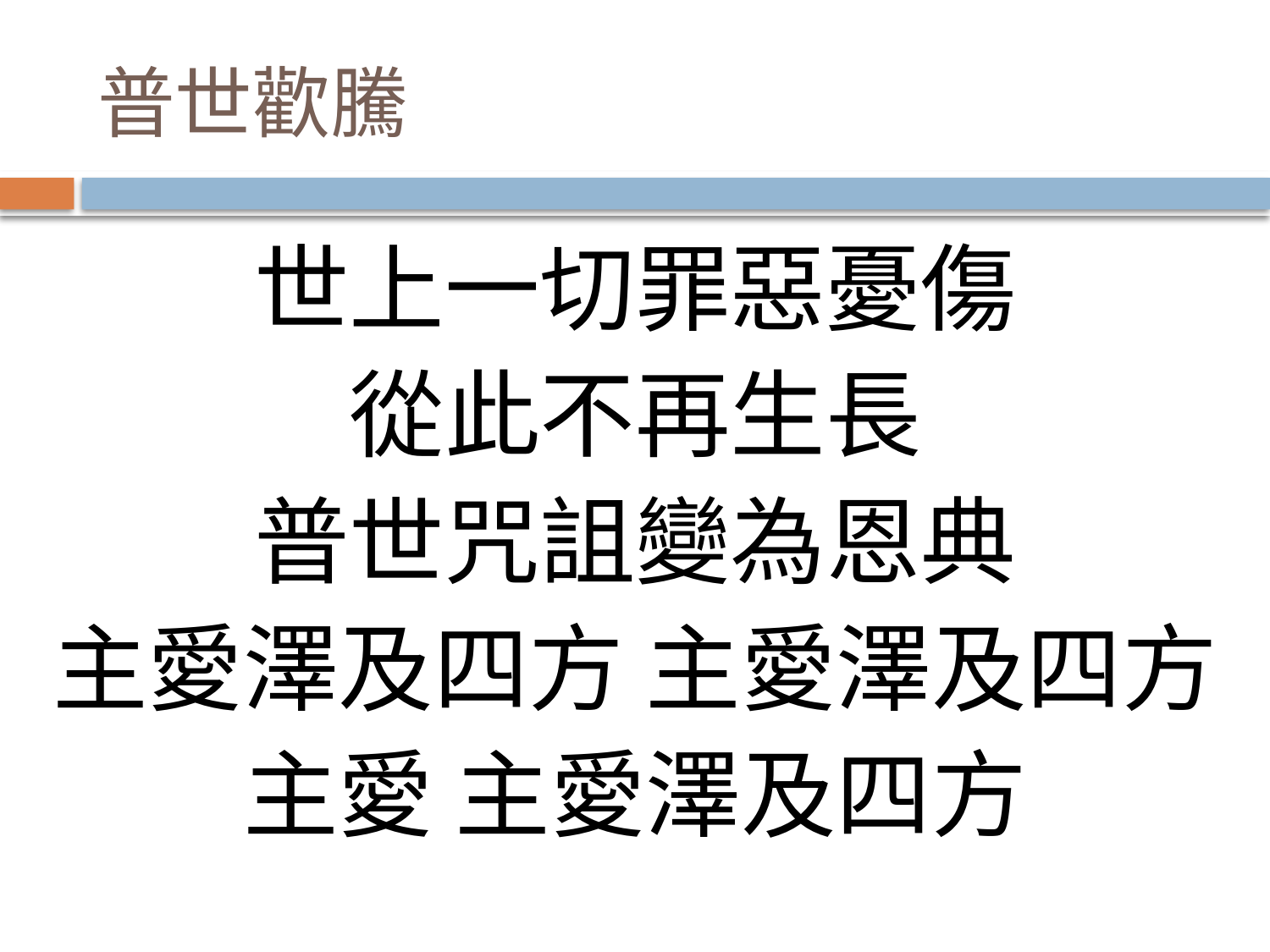

# 普世歡騰
世上一切罪惡憂傷
從此不再生長
普世咒詛變為恩典
主愛澤及四方 主愛澤及四方
主愛 主愛澤及四方